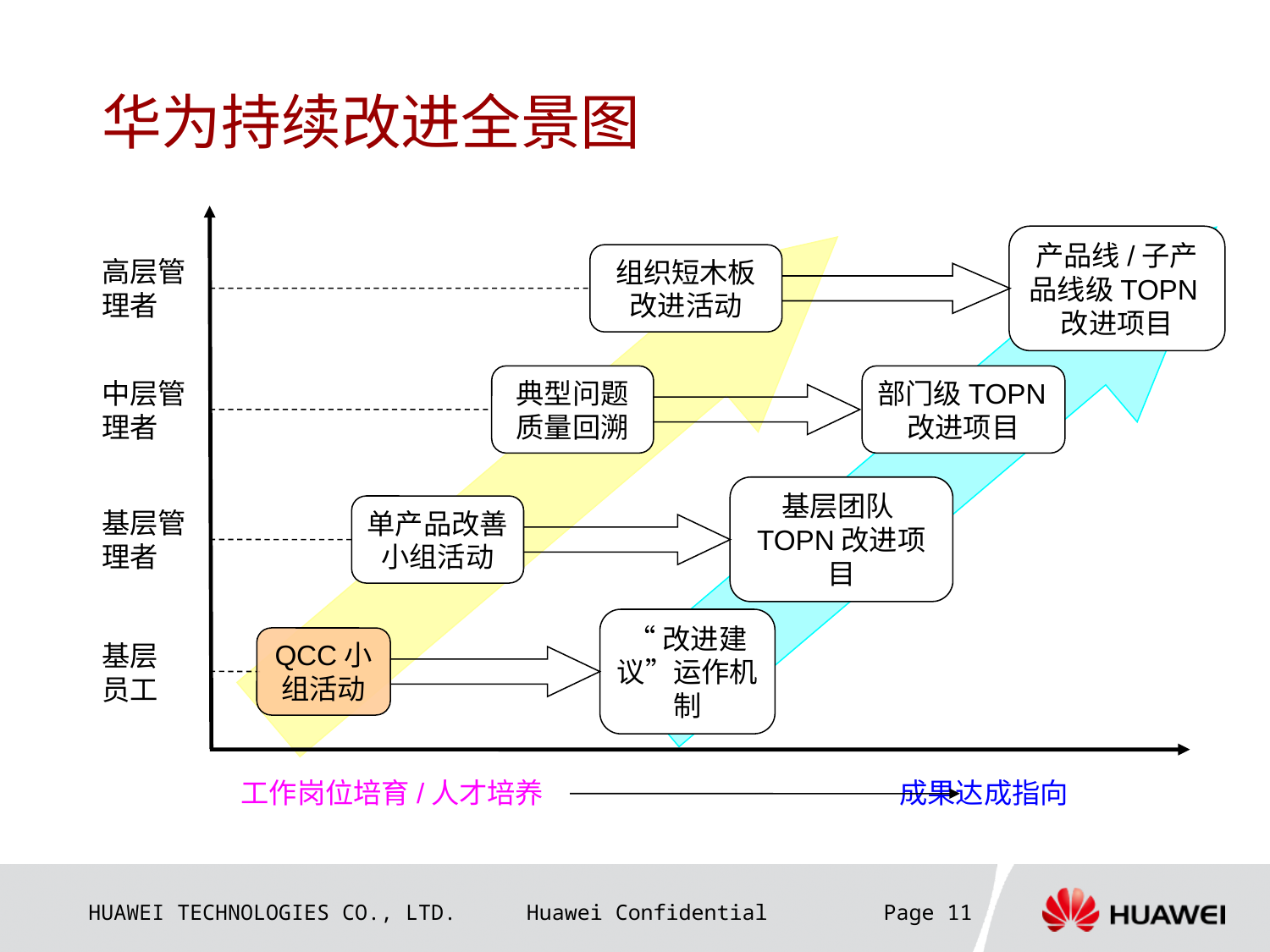

# 华为持续改进全景图

产品线/子产品线级TOPN改进项目
组织短木板改进活动
高层管理者

典型问题质量回溯
部门级TOPN改进项目
中层管理者

基层团队TOPN改进项目
单产品改善小组活动
基层管理者

QCC小组活动
“改进建议”运作机制
基层员工

工作岗位培育/人才培养                                                        成果达成指向

Page 11